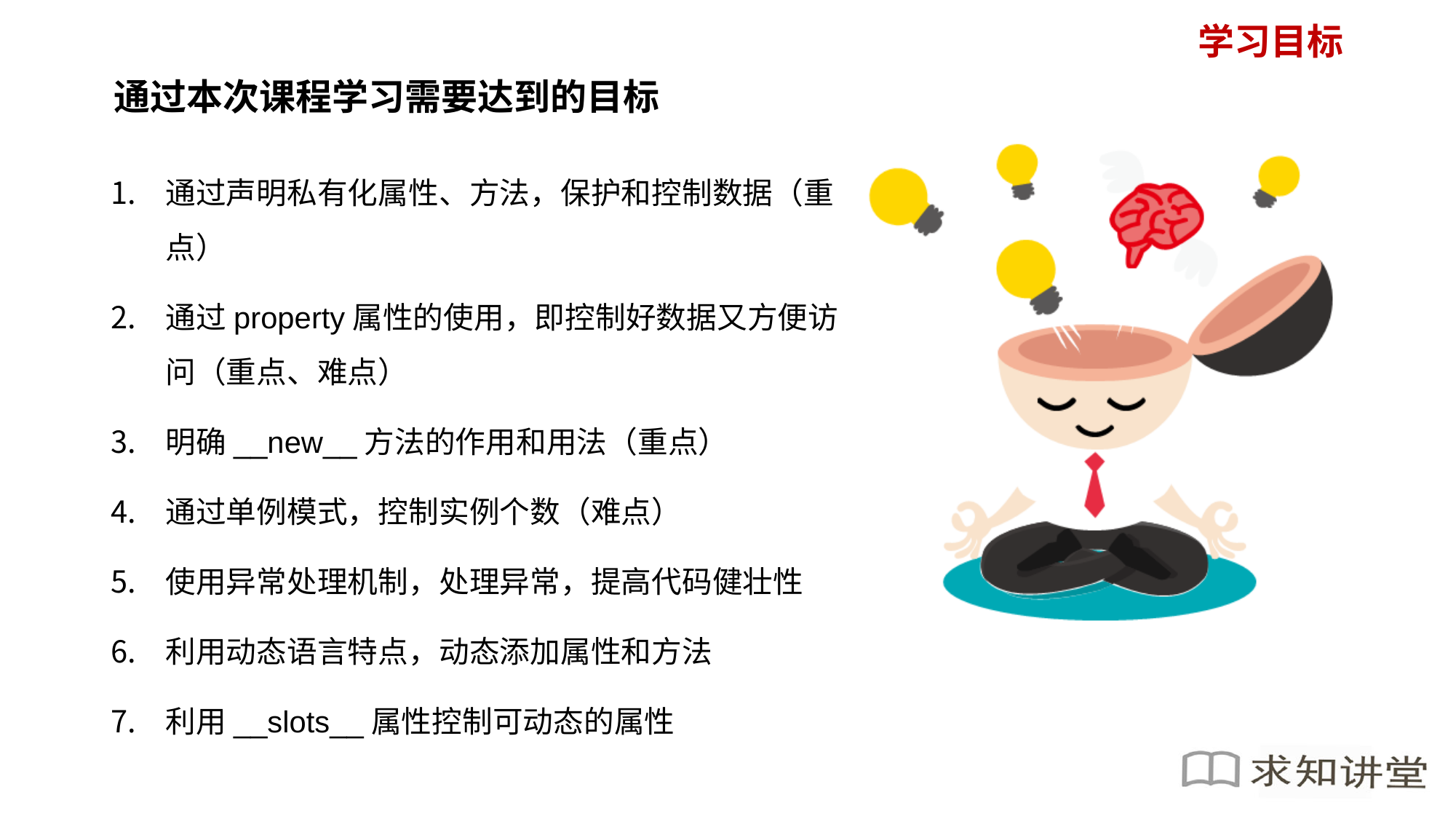

通过声明私有化属性、方法，保护和控制数据（重点）
通过property属性的使用，即控制好数据又方便访问（重点、难点）
明确__new__方法的作用和用法（重点）
通过单例模式，控制实例个数（难点）
使用异常处理机制，处理异常，提高代码健壮性
利用动态语言特点，动态添加属性和方法
利用__slots__属性控制可动态的属性